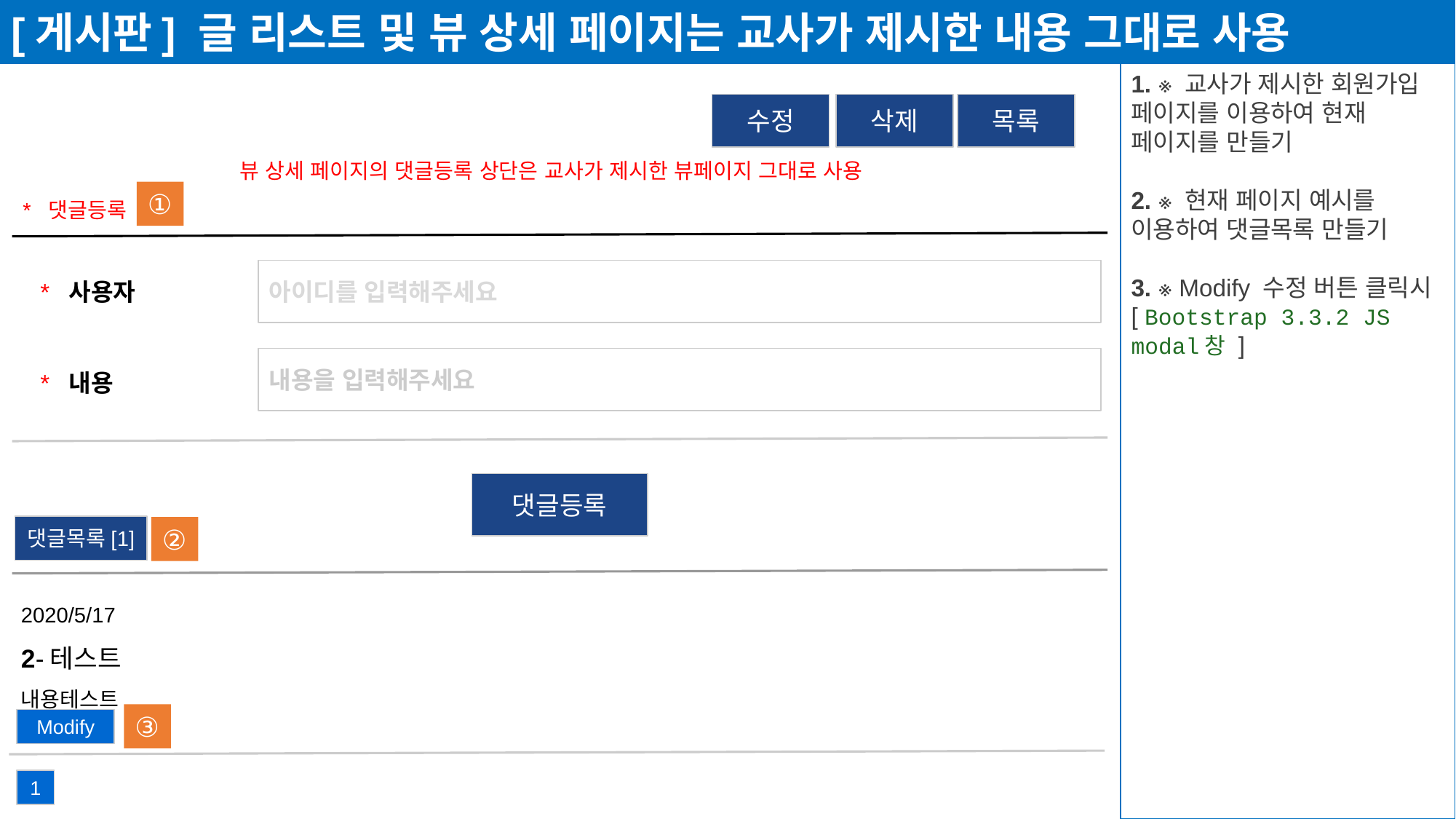

[게시판] 글 리스트 및 뷰 상세 페이지는 교사가 제시한 내용 그대로 사용
1. ※ 교사가 제시한 회원가입 페이지를 이용하여 현재 페이지를 만들기

2. ※ 현재 페이지 예시를 이용하여 댓글목록 만들기

3. ※ Modify 수정 버튼 클릭시[ Bootstrap 3.3.2 JS modal창 ]

수정
삭제
목록
뷰 상세 페이지의 댓글등록 상단은 교사가 제시한 뷰페이지 그대로 사용
①
*  댓글등록
아이디를 입력해주세요
*  사용자
내용을 입력해주세요
*  내용
댓글등록
댓글목록[1]
②
2020/5/17
2-테스트
내용테스트
③
Modify
1